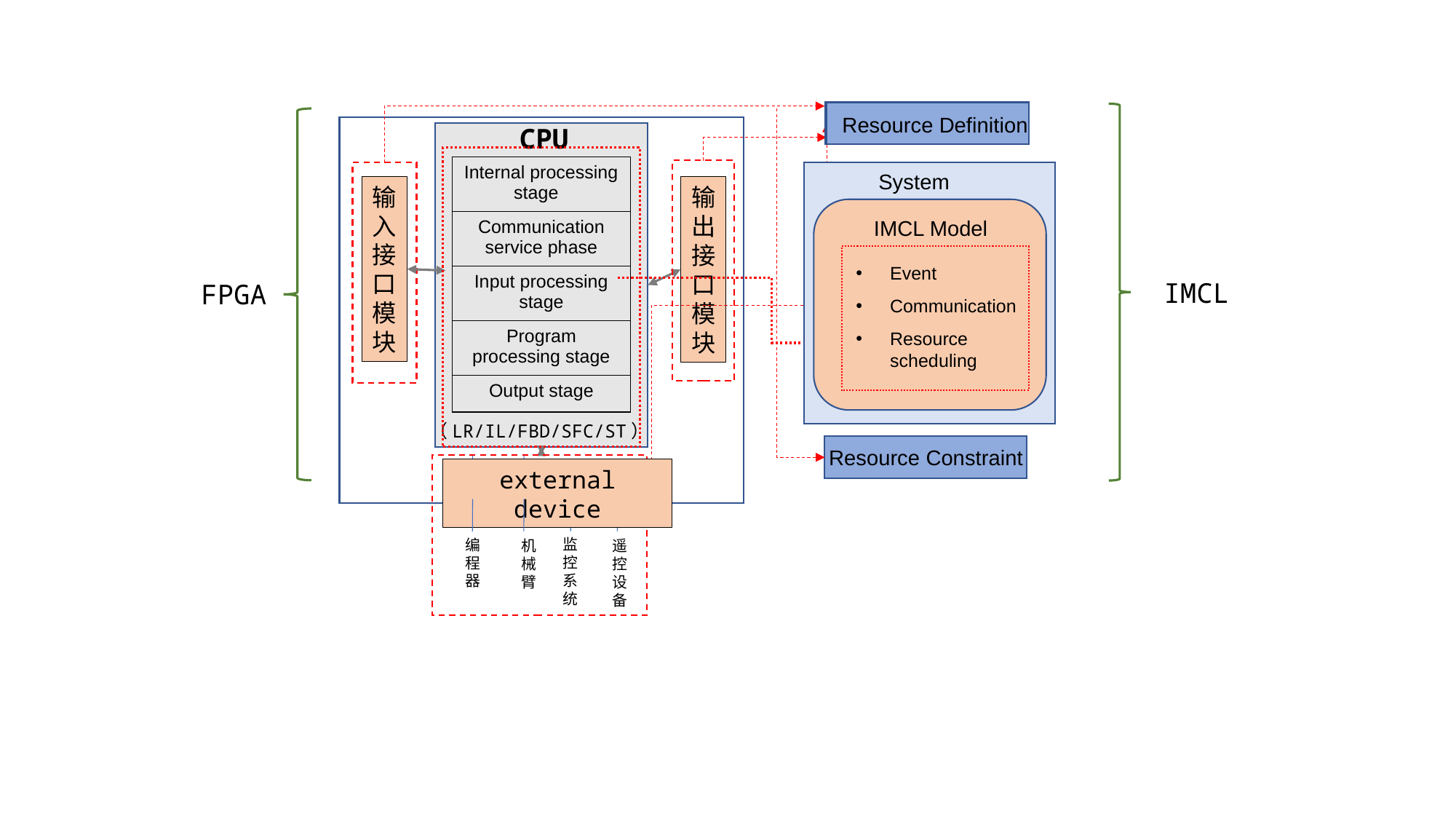

资源统一描述

Resource Definition

System

IMCL Model

Event
Communication
Resource scheduling

Resource Constraint

CPU

| Internal processing stage |
| --- |
| Communication service phase |
| Input processing stage |
| Program processing stage |
| Output stage |

输入接口模块
输出接口模块
IMCL
FPGA
（LR/IL/FBD/SFC/ST）

external device
监控系统
编
程
器
机械臂
遥控设备